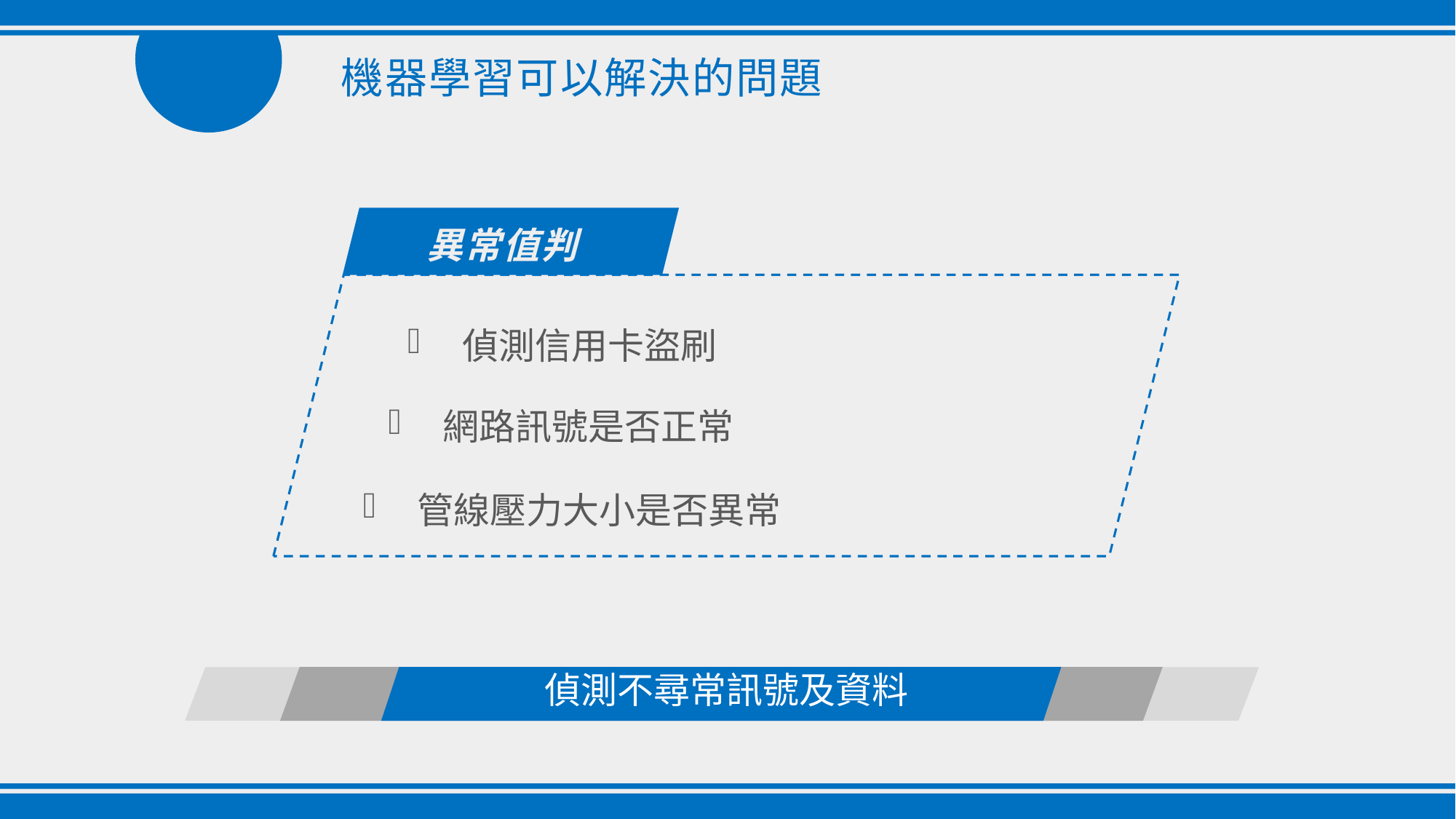

機器學習可以解決的問題
異常值判斷

偵測信用卡盜刷
網路訊號是否正常
管線壓力大小是否異常
偵測不尋常訊號及資料